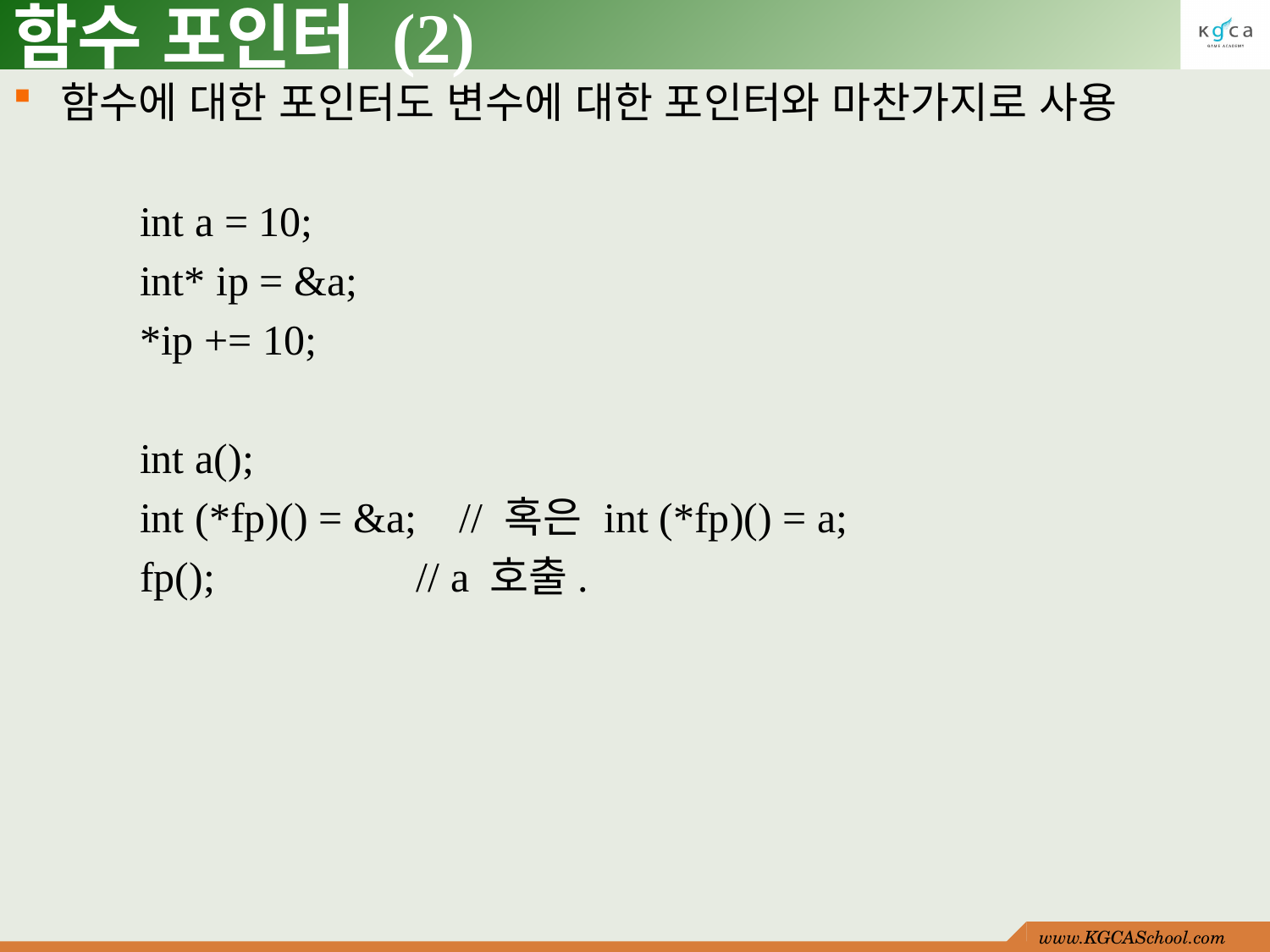

# 함수 포인터 (2)
함수에 대한 포인터도 변수에 대한 포인터와 마찬가지로 사용

int a = 10;
int* ip = &a;
*ip += 10;

int a();
int (*fp)() = &a;    // 혹은 int (*fp)() = a;
fp();                   // a 호출.